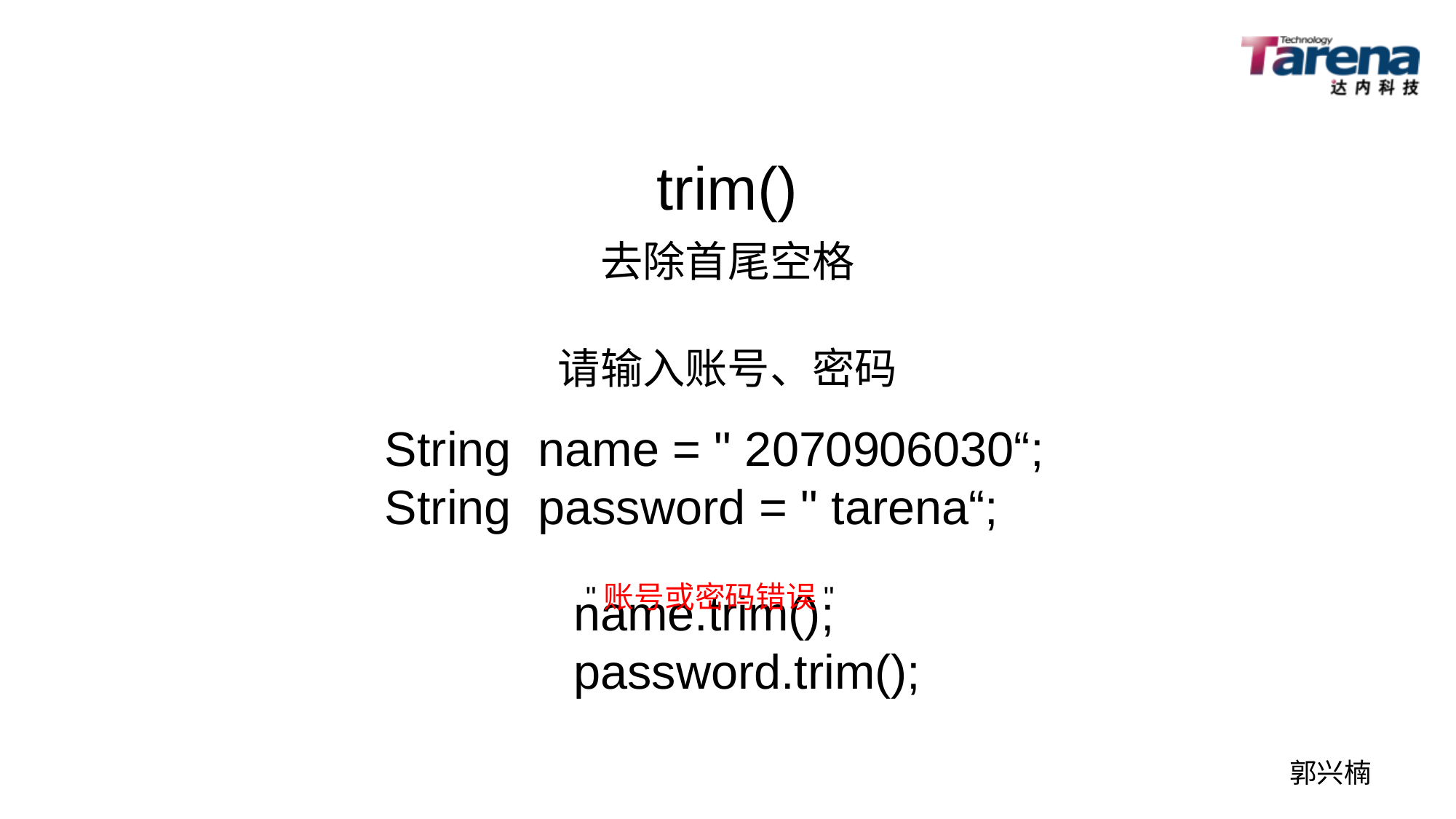

trim()
去除首尾空格
请输入账号、密码
String  name = " 2070906030“;
String  password = " tarena“;
"账号或密码错误"
name.trim();
password.trim();